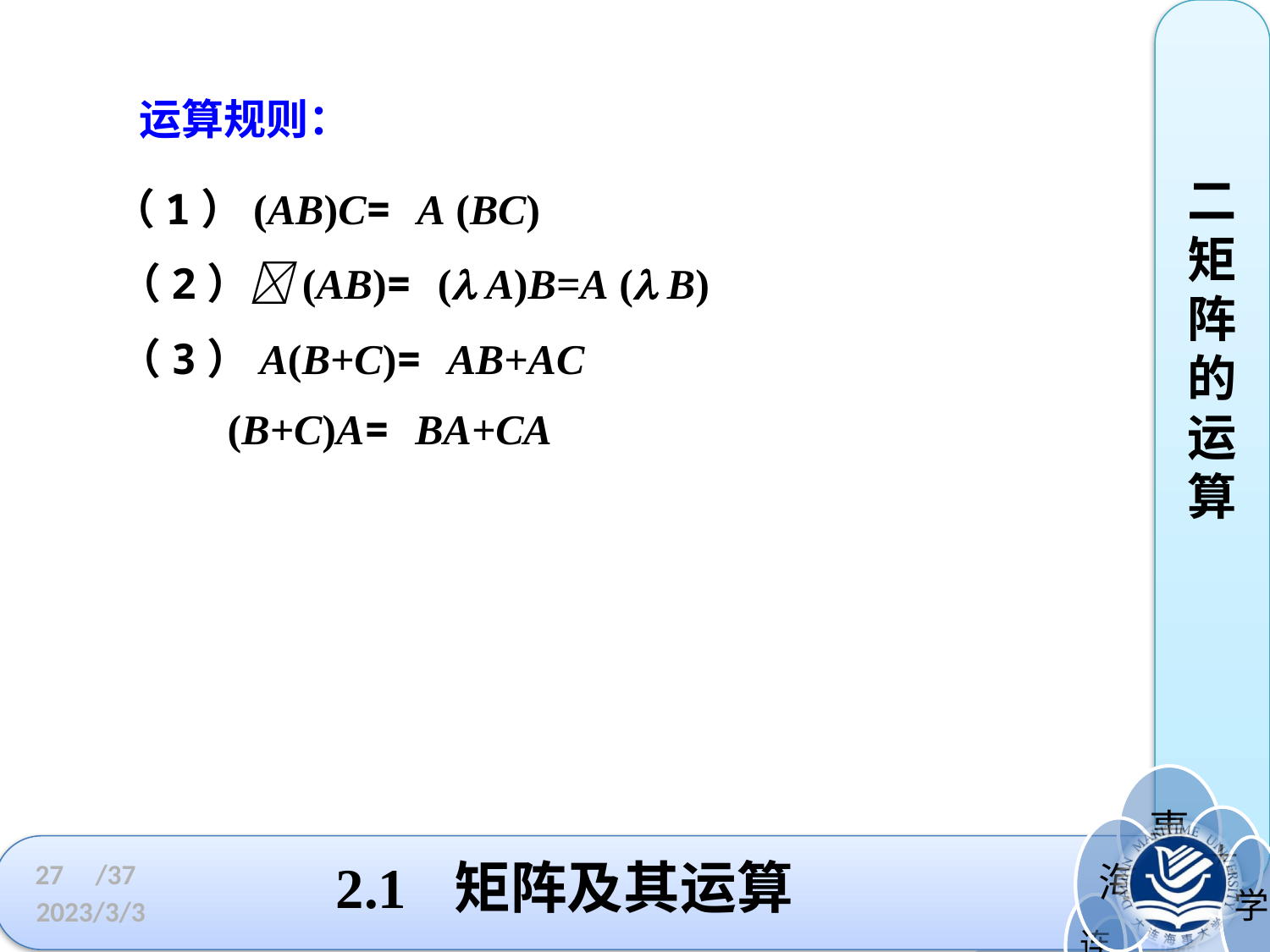

二矩阵的运算
 运算规则：
（1）(AB)C= A (BC)
（2）λ(AB)= (λ A)B=A (λ B)
（3）A(B+C)= AB+AC
(B+C)A= BA+CA
# 2.1 矩阵及其运算
27
/37
2023/3/3